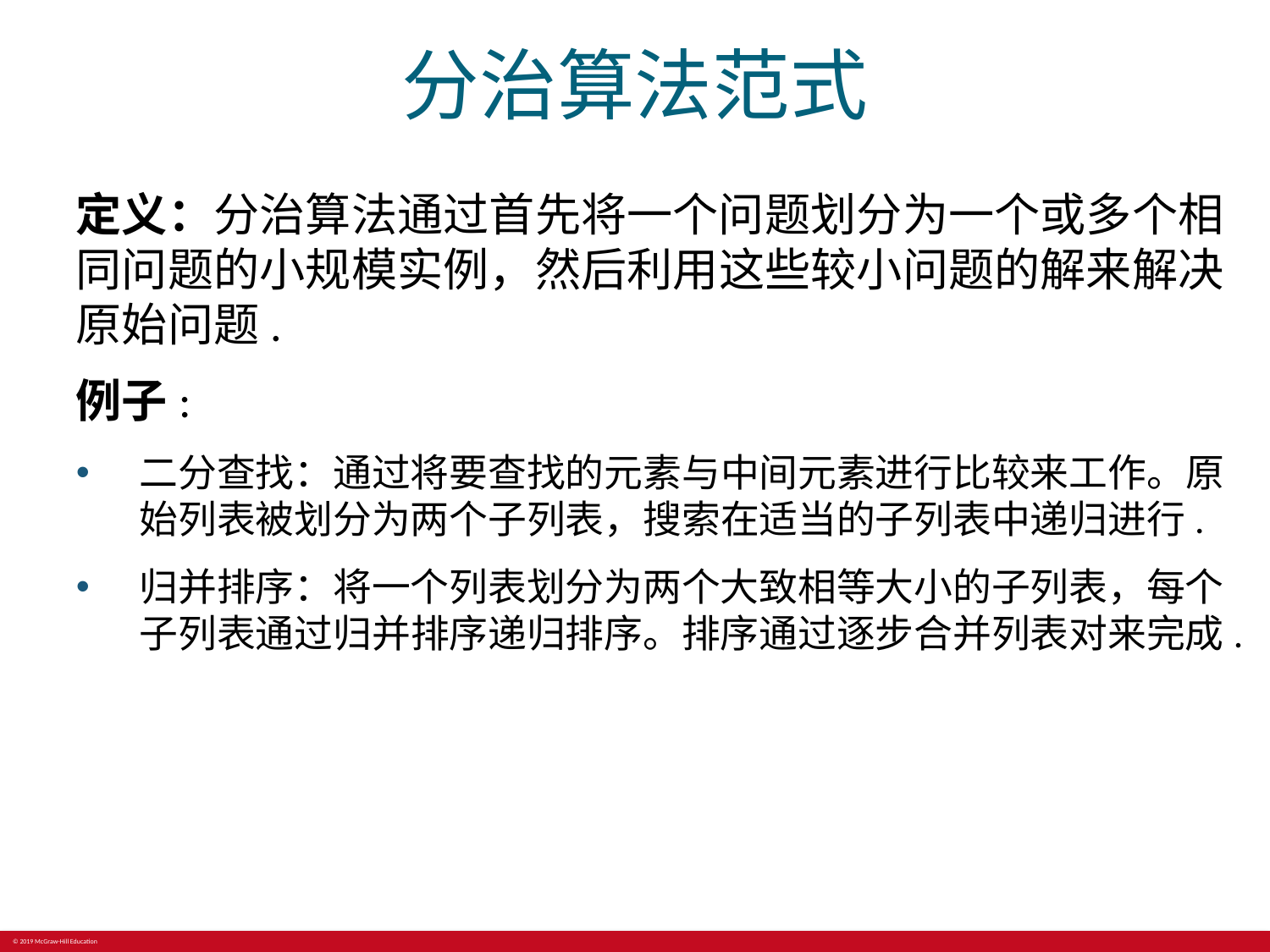

# 分治算法范式
定义：分治算法通过首先将一个问题划分为一个或多个相同问题的小规模实例，然后利用这些较小问题的解来解决原始问题.
例子:
二分查找：通过将要查找的元素与中间元素进行比较来工作。原始列表被划分为两个子列表，搜索在适当的子列表中递归进行.
归并排序：将一个列表划分为两个大致相等大小的子列表，每个子列表通过归并排序递归排序。排序通过逐步合并列表对来完成.